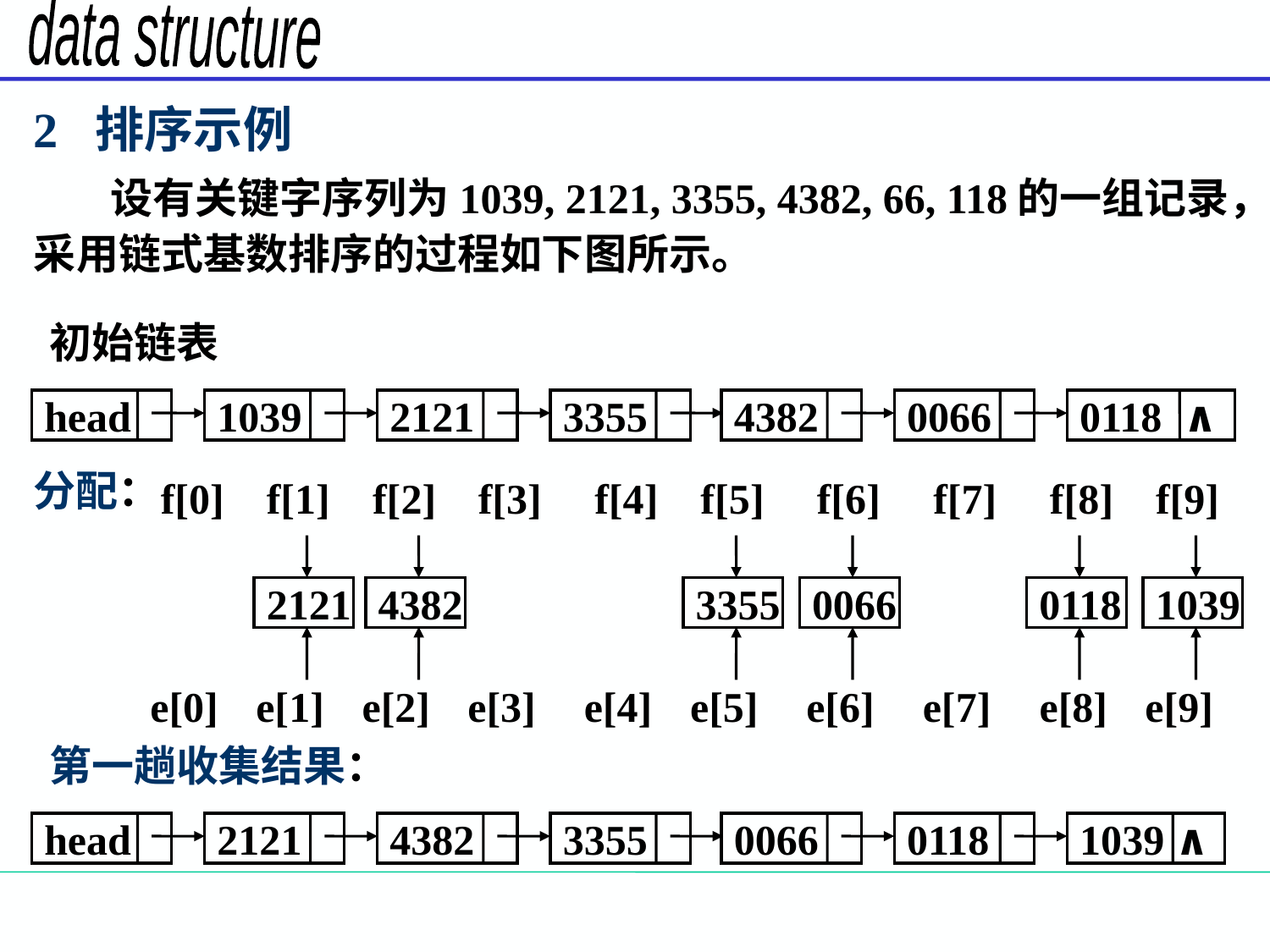

2  排序示例
       设有关键字序列为1039, 2121, 3355, 4382, 66, 118的一组记录，采用链式基数排序的过程如下图所示。
初始链表
head

1039

2121

3355

4382

0066

0118  ∧

分配：
f[0]
f[1]
f[2]
f[3]
f[4]
f[5]
f[6]
f[7]
f[8]
f[9]

2121

4382

3355

0066

0118

1039

e[0]
e[1]
e[2]
e[3]
e[4]
e[5]
e[6]
e[7]
e[8]
e[9]
第一趟收集结果：
head

2121

4382

3355

0066

0118

1039 ∧